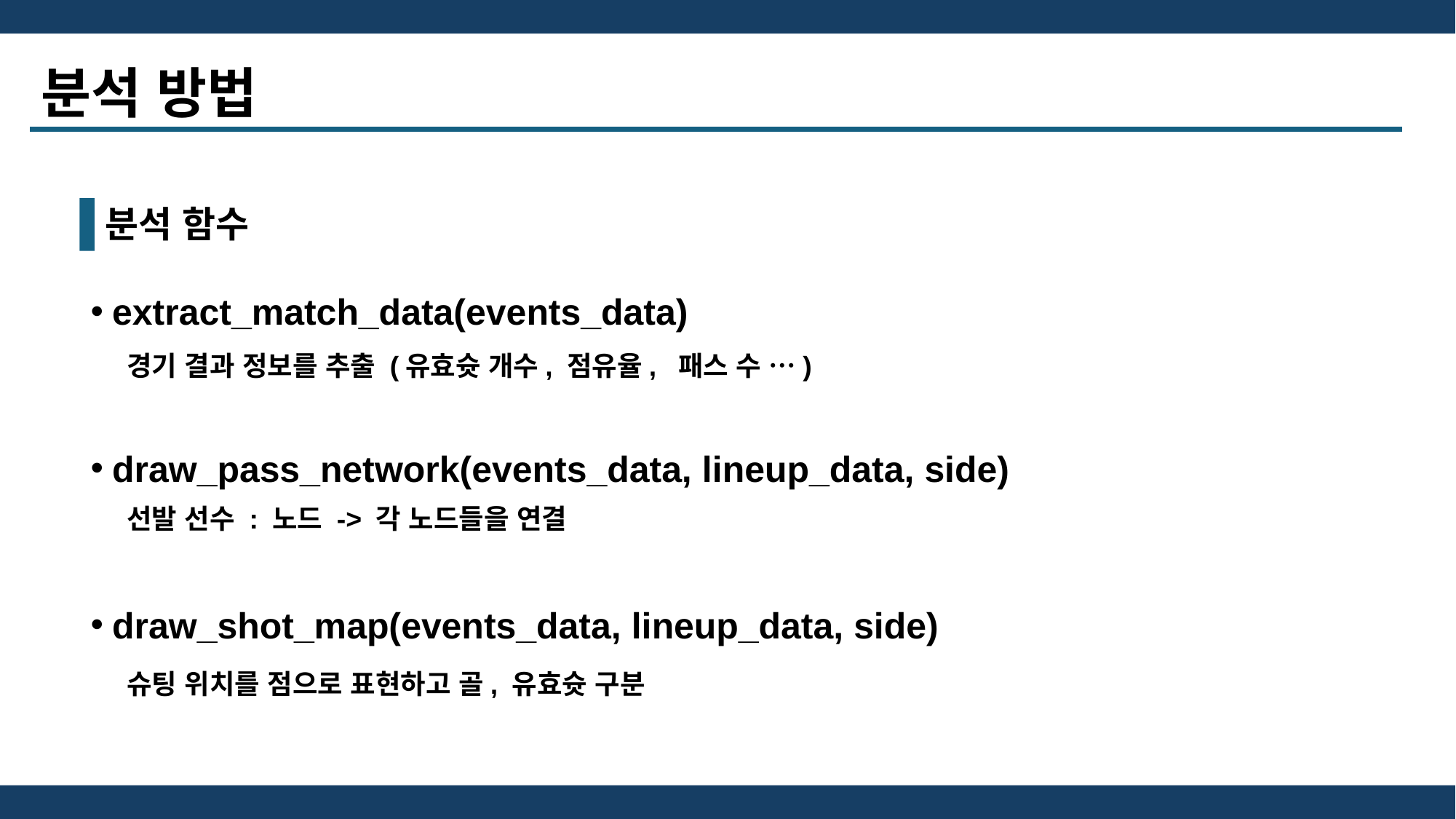

분석 방법
분석 함수

extract_match_data(events_data)
경기 결과 정보를 추출 (유효슛 개수, 점유율,  패스 수 …)
draw_pass_network(events_data, lineup_data, side)
선발 선수 : 노드 -> 각 노드들을 연결
draw_shot_map(events_data, lineup_data, side)
슈팅 위치를 점으로 표현하고 골, 유효슛 구분